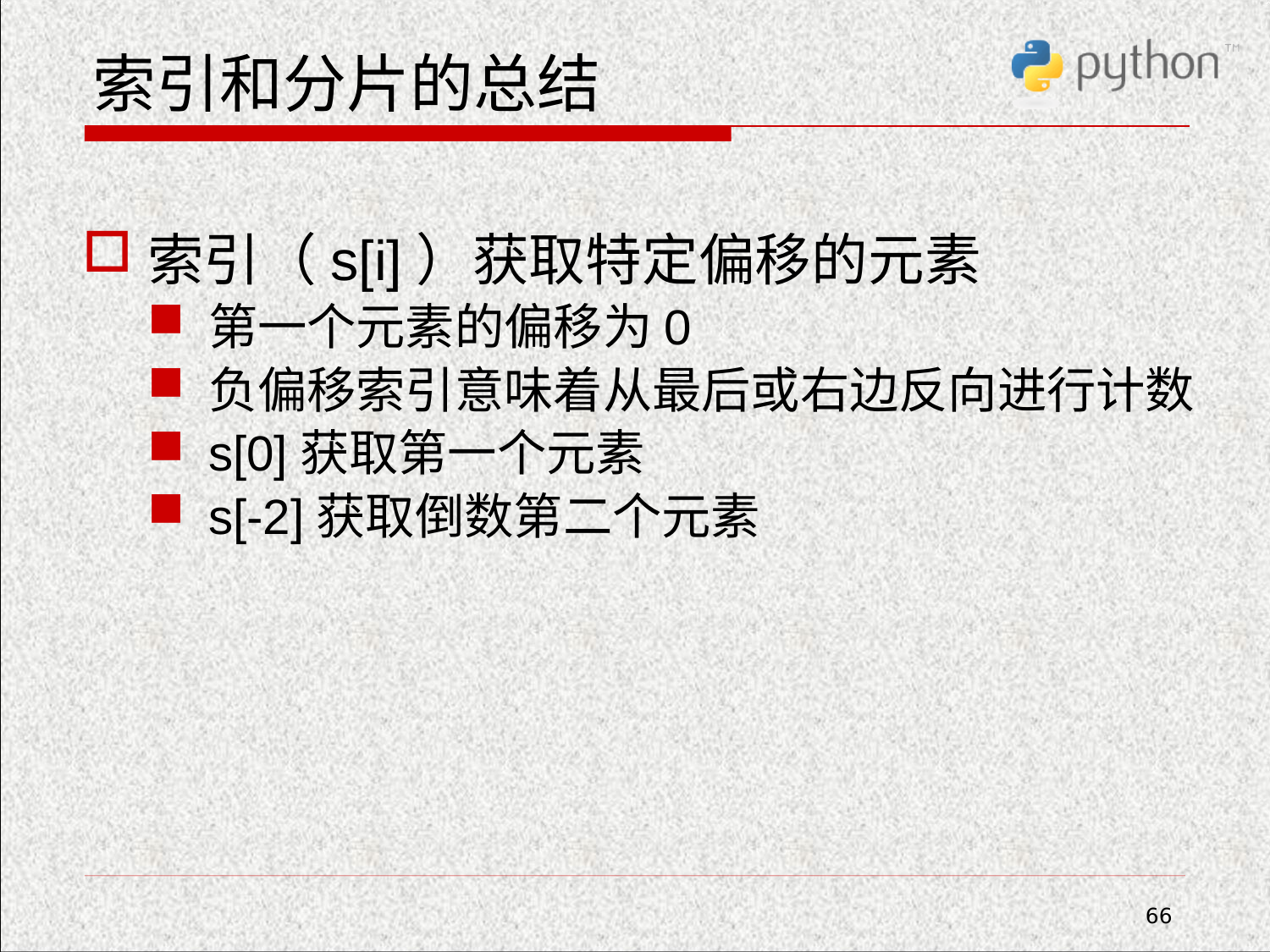

# 索引和分片的总结

索引（s[i]）获取特定偏移的元素
第一个元素的偏移为0
负偏移索引意味着从最后或右边反向进行计数
s[0]获取第一个元素
s[-2]获取倒数第二个元素

66